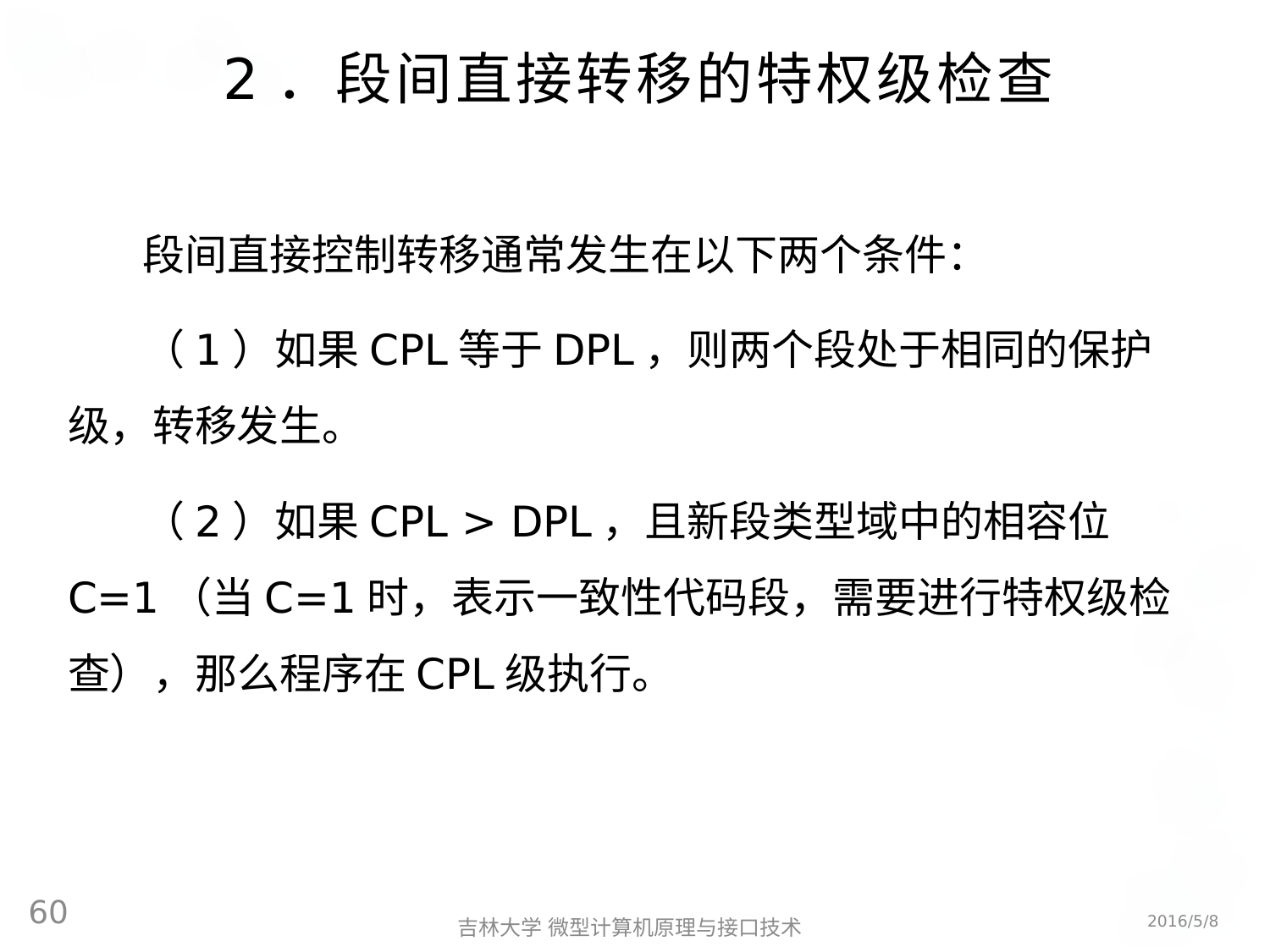

# 2．段间直接转移的特权级检查
段间直接控制转移通常发生在以下两个条件：
（1）如果CPL等于DPL，则两个段处于相同的保护级，转移发生。
（2）如果CPL > DPL，且新段类型域中的相容位C=1（当C=1时，表示一致性代码段，需要进行特权级检查），那么程序在CPL级执行。

60
2016/5/8
吉林大学 微型计算机原理与接口技术